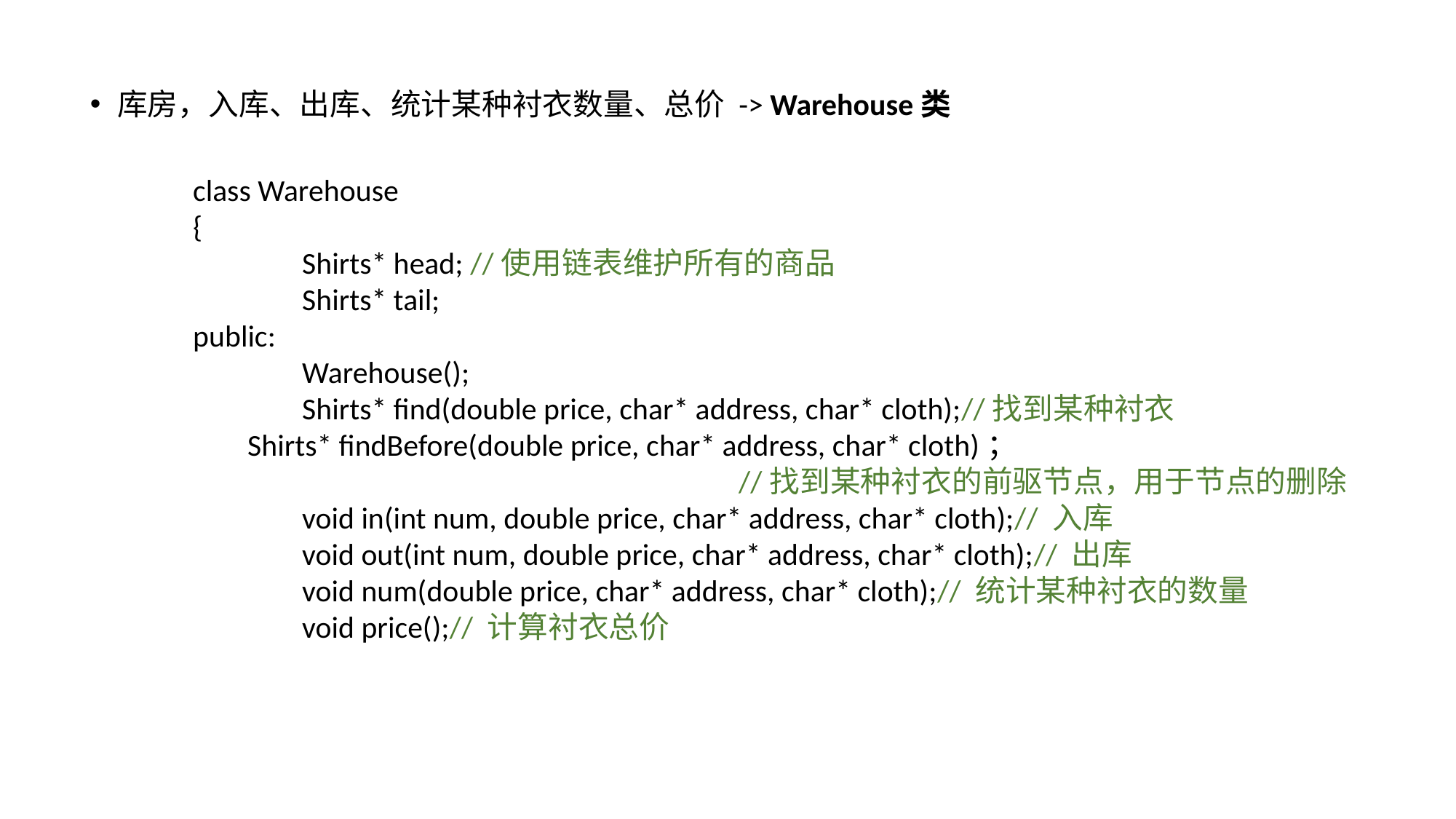

库房，入库、出库、统计某种衬衣数量、总价 -> Warehouse类
class Warehouse
{
	Shirts* head; //使用链表维护所有的商品
	Shirts* tail;
public:
	Warehouse();
	Shirts* find(double price, char* address, char* cloth);//找到某种衬衣
	Shirts* findBefore(double price, char* address, char* cloth)；
					//找到某种衬衣的前驱节点，用于节点的删除
	void in(int num, double price, char* address, char* cloth);// 入库
	void out(int num, double price, char* address, char* cloth);// 出库
	void num(double price, char* address, char* cloth);// 统计某种衬衣的数量
	void price();// 计算衬衣总价